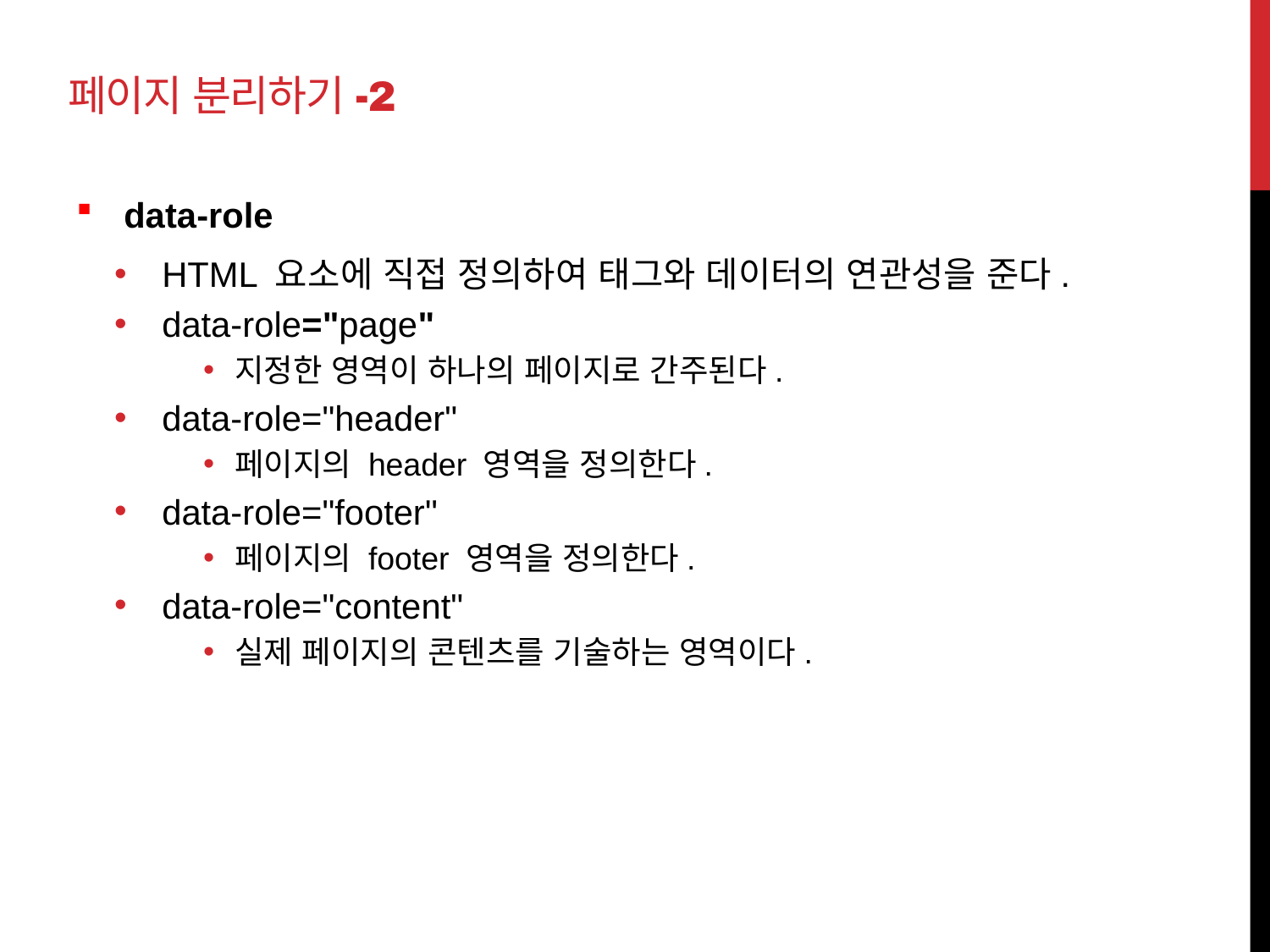

# 페이지 분리하기-2
data-role
HTML 요소에 직접 정의하여 태그와 데이터의 연관성을 준다.
data-role="page"
지정한 영역이 하나의 페이지로 간주된다.
data-role="header"
페이지의 header 영역을 정의한다.
data-role="footer"
페이지의 footer 영역을 정의한다.
data-role="content"
실제 페이지의 콘텐츠를 기술하는 영역이다.